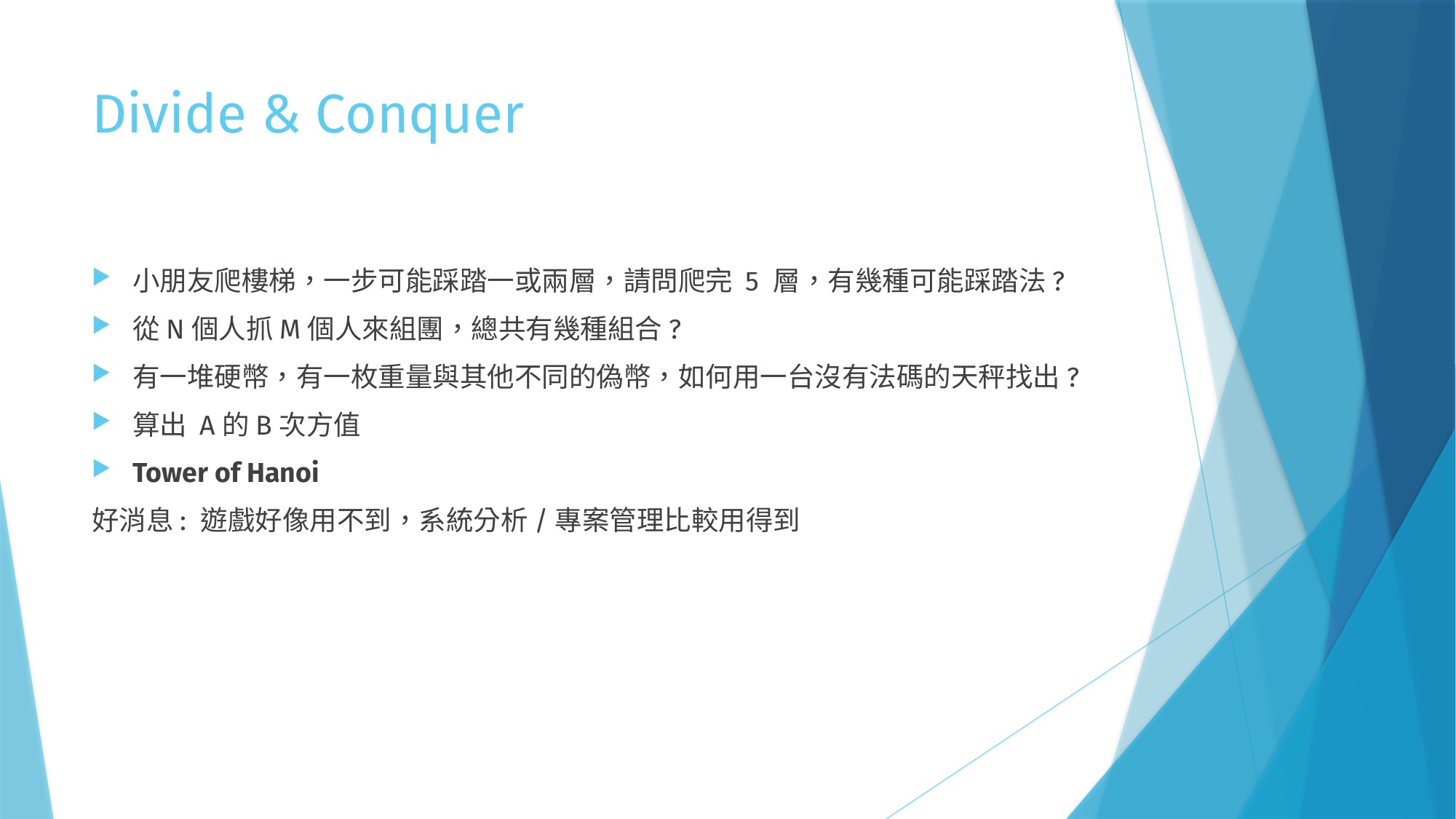

# Divide & Conquer
小朋友爬樓梯，一步可能踩踏一或兩層，請問爬完 5 層，有幾種可能踩踏法?
從N個人抓M個人來組團，總共有幾種組合?
有一堆硬幣，有一枚重量與其他不同的偽幣，如何用一台沒有法碼的天秤找出?
算出 A的B次方值
Tower of Hanoi
好消息: 遊戲好像用不到，系統分析/專案管理比較用得到